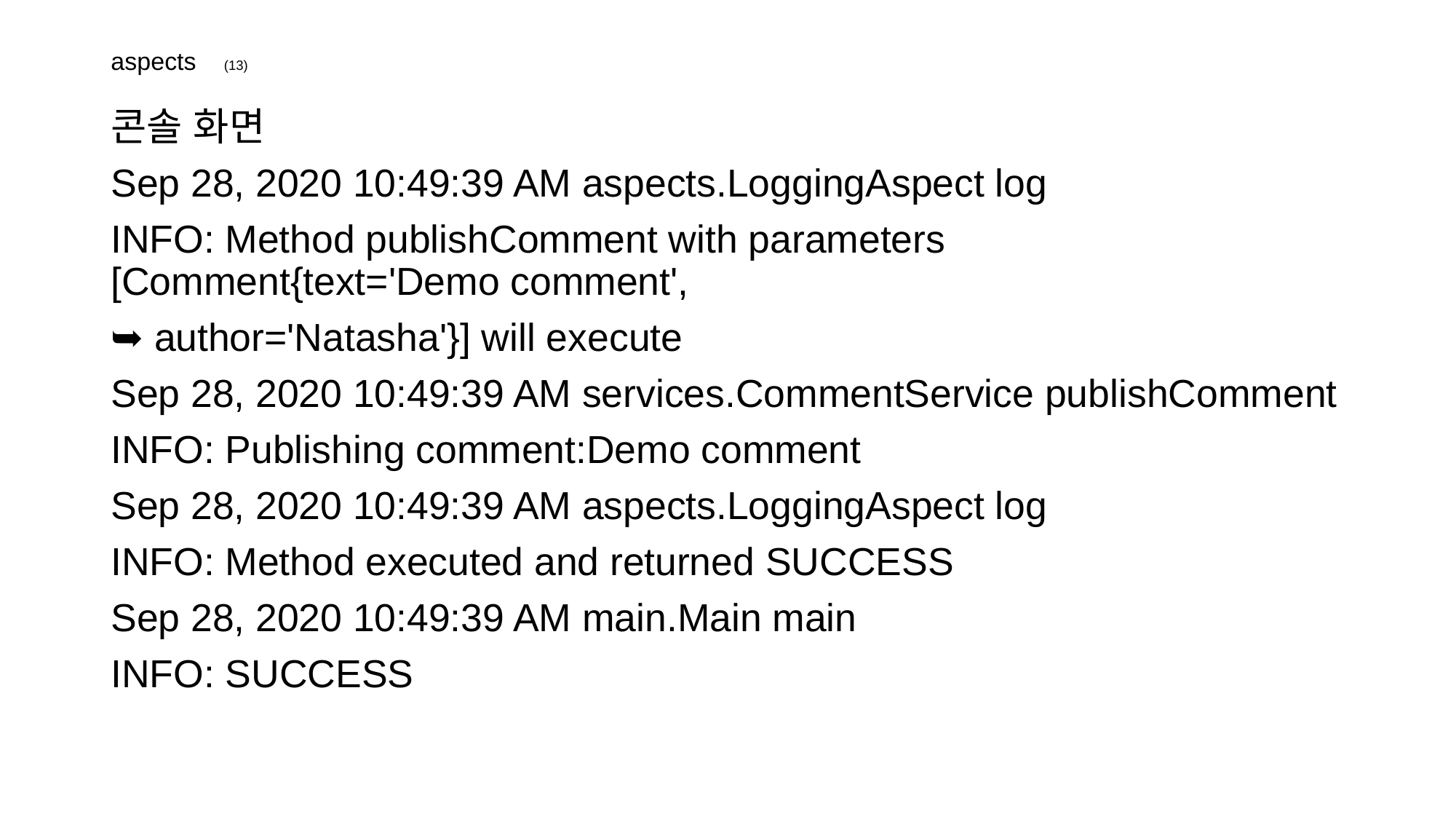

# aspects    (13)
콘솔 화면
Sep 28, 2020 10:49:39 AM aspects.LoggingAspect log
INFO: Method publishComment with parameters [Comment{text='Demo comment',
➥ author='Natasha'}] will execute
Sep 28, 2020 10:49:39 AM services.CommentService publishComment
INFO: Publishing comment:Demo comment
Sep 28, 2020 10:49:39 AM aspects.LoggingAspect log
INFO: Method executed and returned SUCCESS
Sep 28, 2020 10:49:39 AM main.Main main
INFO: SUCCESS